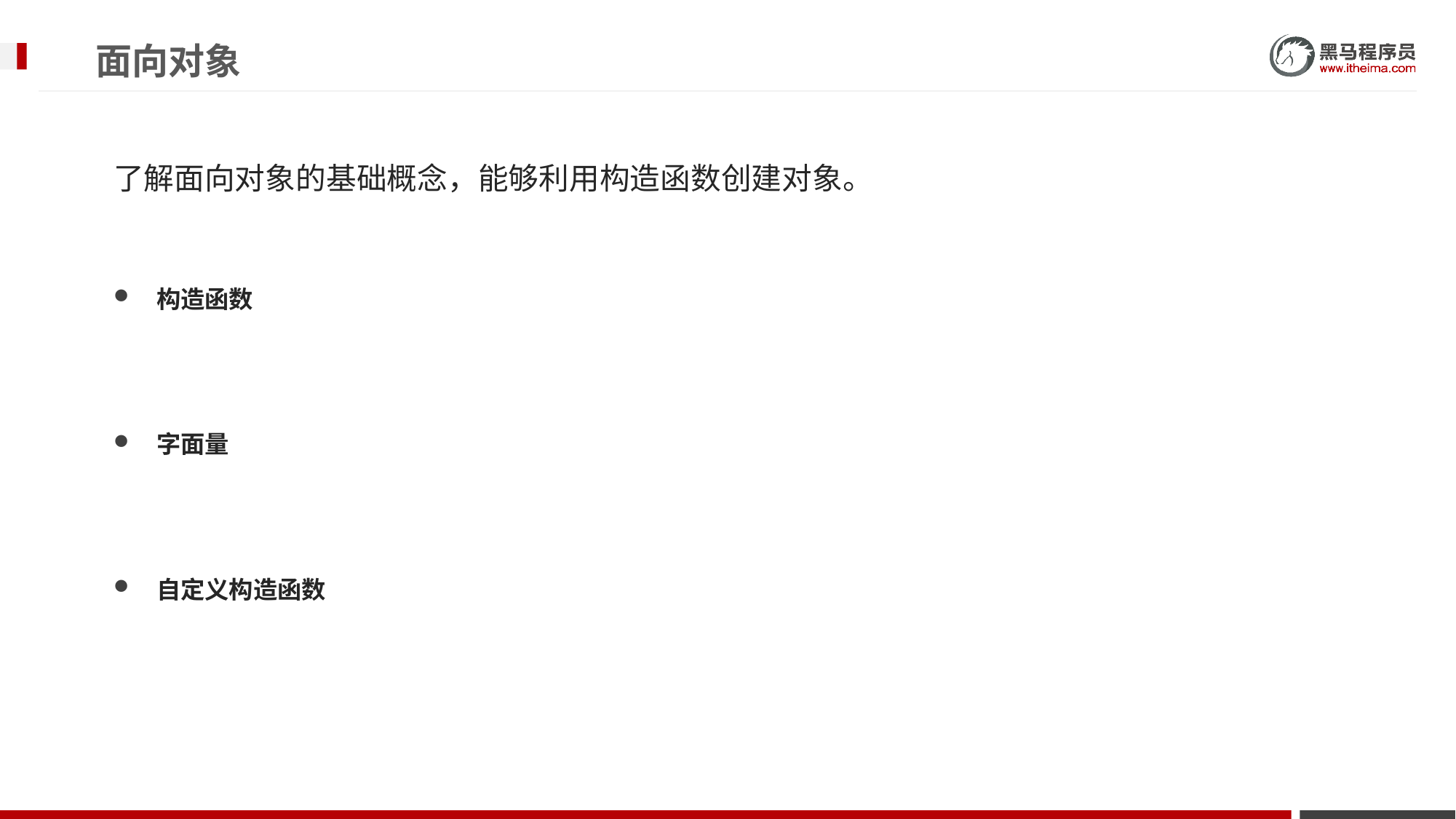

# 面向对象
了解面向对象的基础概念，能够利用构造函数创建对象。
构造函数

字面量

自定义构造函数